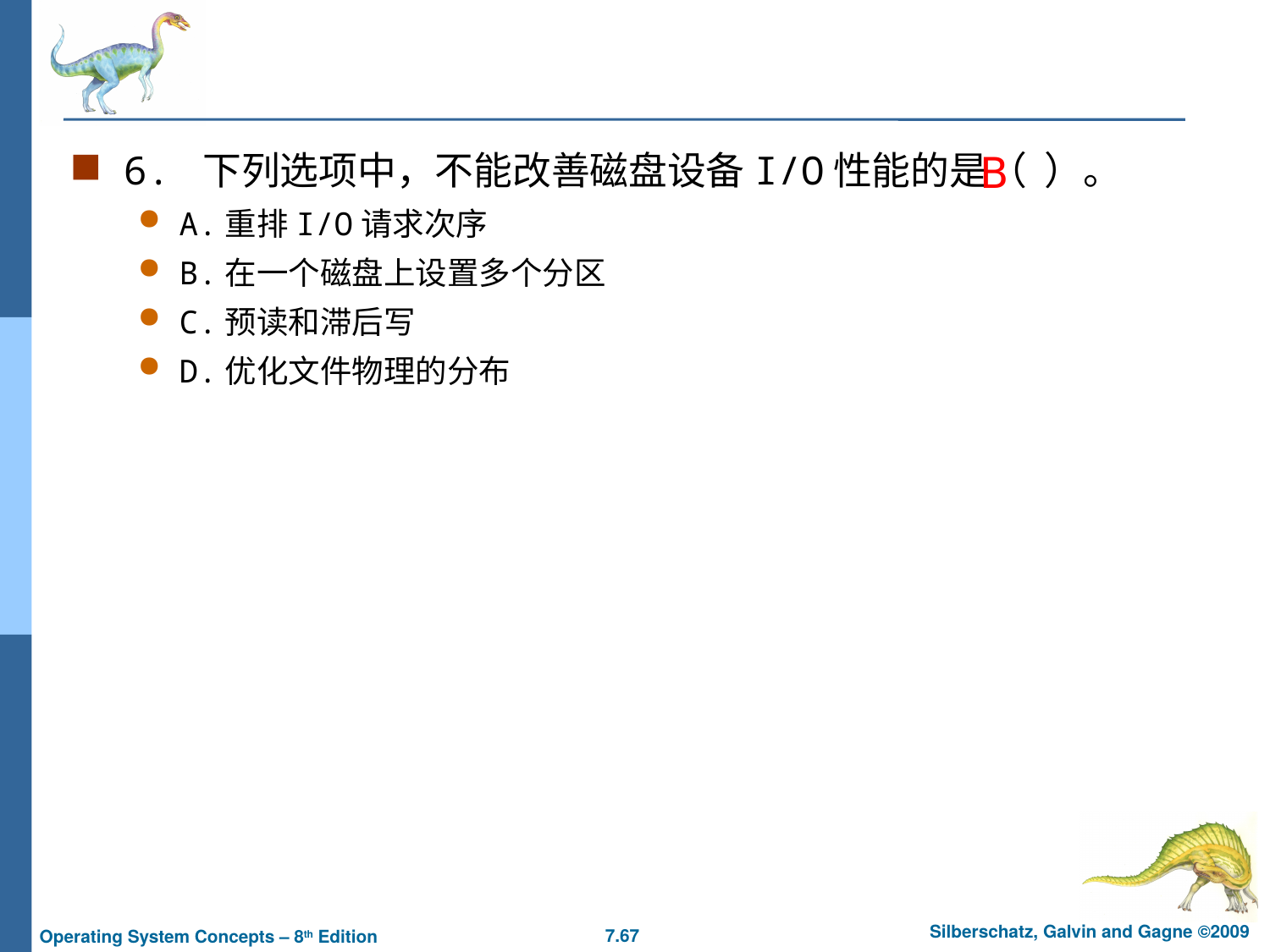

#
6. 下列选项中，不能改善磁盘设备I/O性能的是（  ）。
A.重排I/O请求次序
B.在一个磁盘上设置多个分区
C.预读和滞后写
D.优化文件物理的分布

B